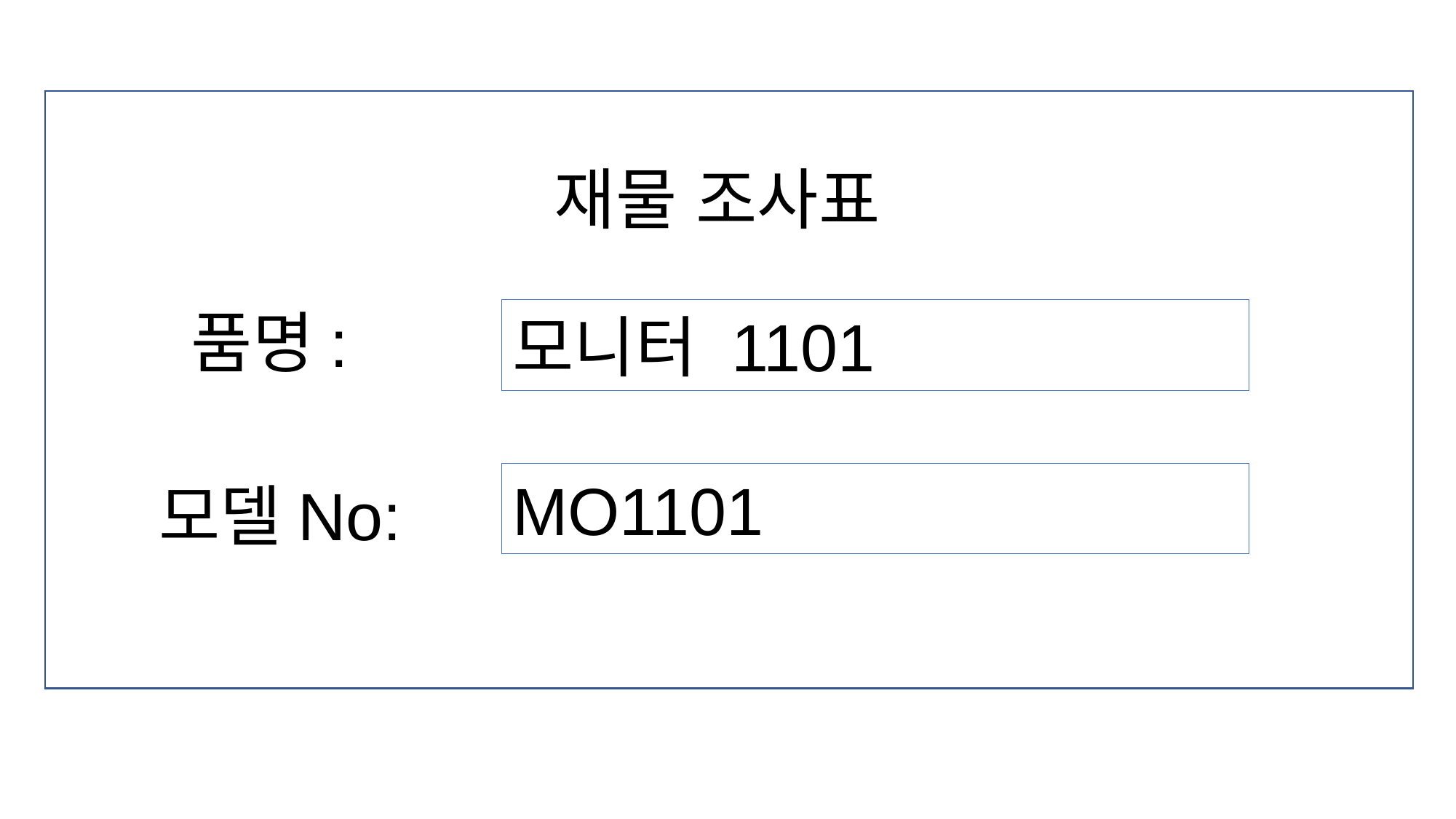

재물 조사표
품명:
모니터 1101
MO1101
모델No: